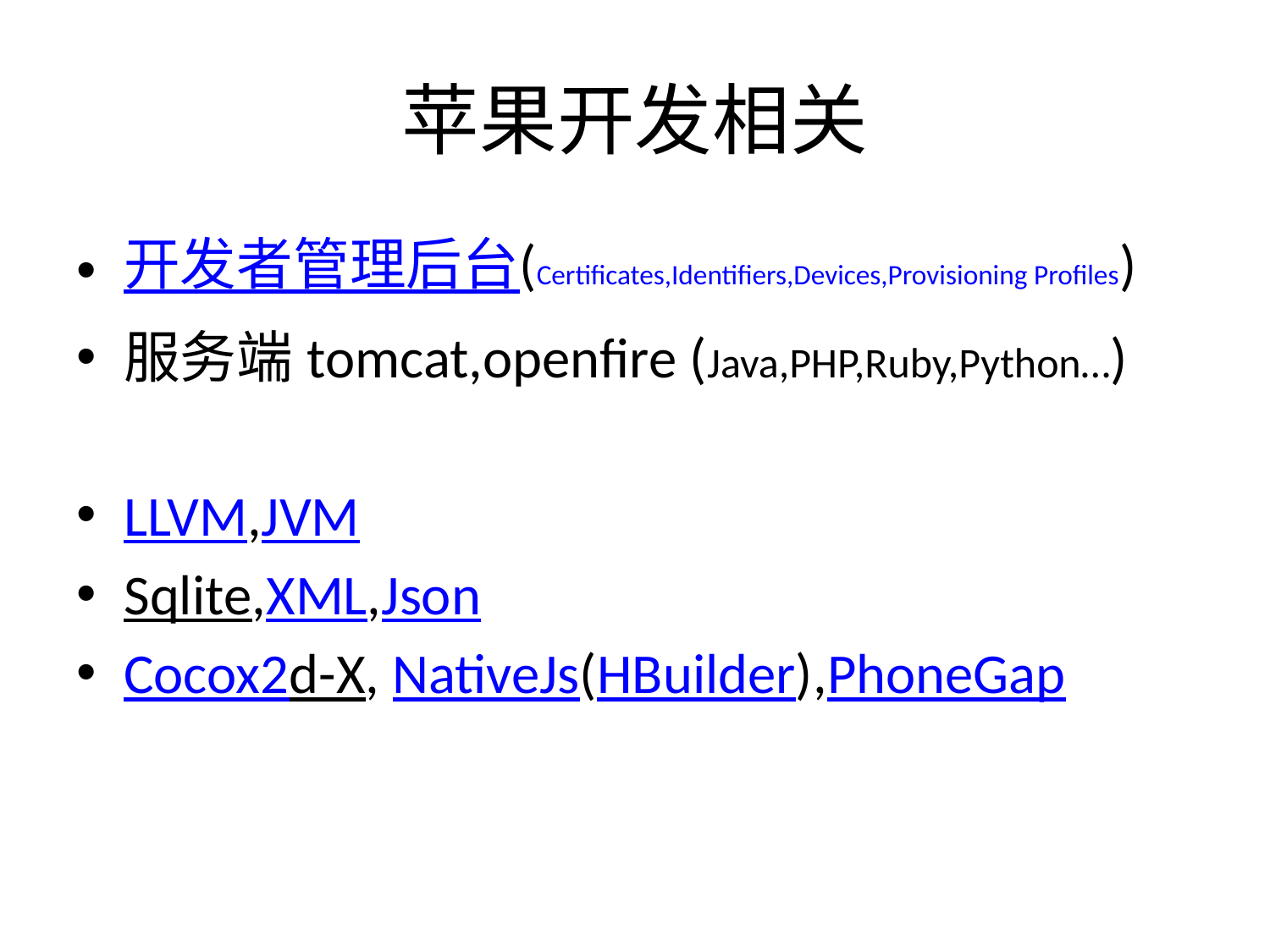

# 苹果开发相关
开发者管理后台(Certificates,Identifiers,Devices,Provisioning Profiles)
服务端tomcat,openfire (Java,PHP,Ruby,Python…)

LLVM,JVM
Sqlite,XML,Json
Cocox2d-X, NativeJs(HBuilder),PhoneGap